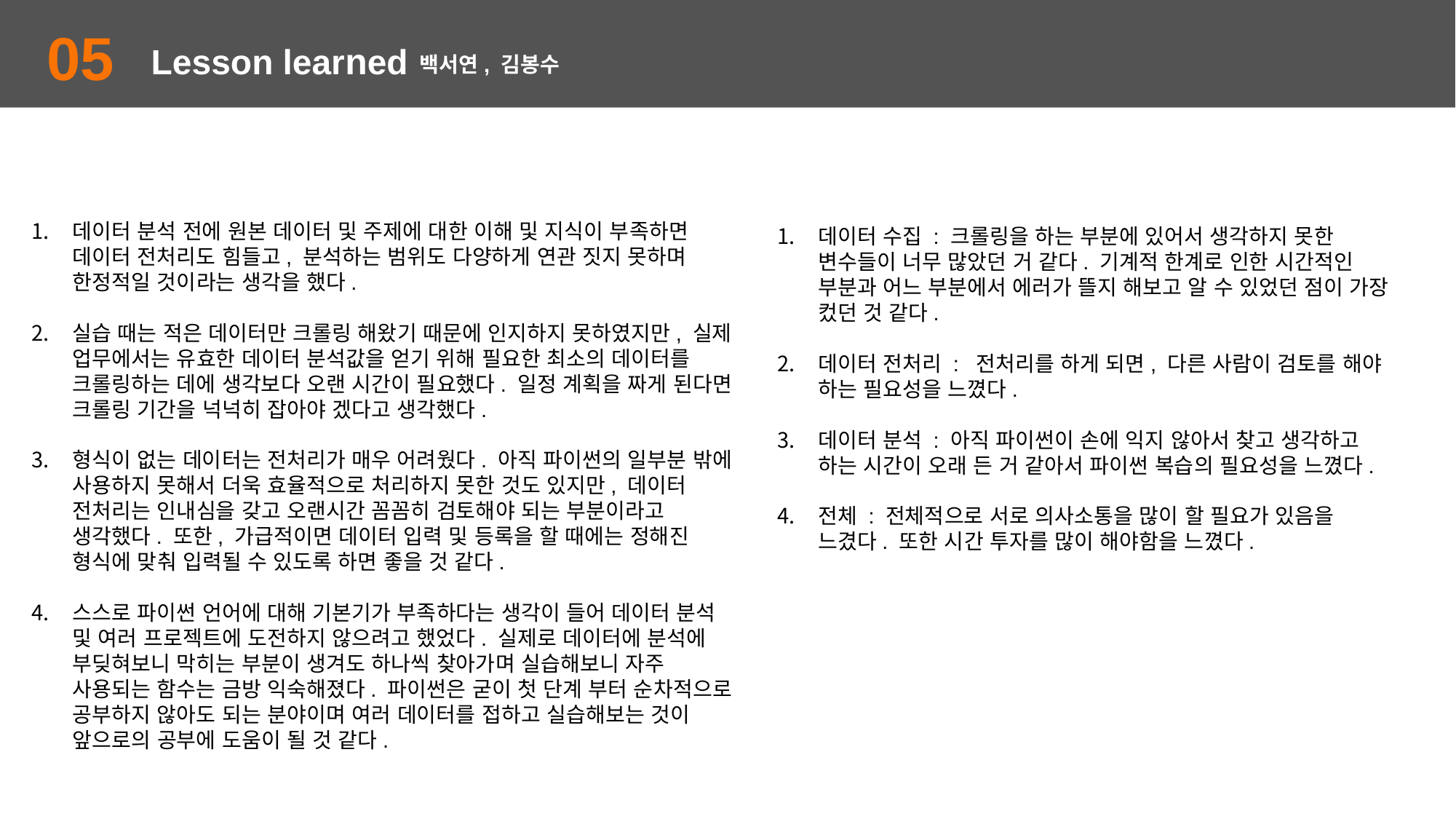

05
Lesson learned
백서연, 김봉수

데이터 분석 전에 원본 데이터 및 주제에 대한 이해 및 지식이 부족하면 데이터 전처리도 힘들고, 분석하는 범위도 다양하게 연관 짓지 못하며 한정적일 것이라는 생각을 했다.

실습 때는 적은 데이터만 크롤링 해왔기 때문에 인지하지 못하였지만, 실제 업무에서는 유효한 데이터 분석값을 얻기 위해 필요한 최소의 데이터를 크롤링하는 데에 생각보다 오랜 시간이 필요했다. 일정 계획을 짜게 된다면 크롤링 기간을 넉넉히 잡아야 겠다고 생각했다.

형식이 없는 데이터는 전처리가 매우 어려웠다. 아직 파이썬의 일부분 밖에 사용하지 못해서 더욱 효율적으로 처리하지 못한 것도 있지만, 데이터 전처리는 인내심을 갖고 오랜시간 꼼꼼히 검토해야 되는 부분이라고 생각했다. 또한, 가급적이면 데이터 입력 및 등록을 할 때에는 정해진 형식에 맞춰 입력될 수 있도록 하면 좋을 것 같다.

스스로 파이썬 언어에 대해 기본기가 부족하다는 생각이 들어 데이터 분석 및 여러 프로젝트에 도전하지 않으려고 했었다. 실제로 데이터에 분석에 부딪혀보니 막히는 부분이 생겨도 하나씩 찾아가며 실습해보니 자주 사용되는 함수는 금방 익숙해졌다. 파이썬은 굳이 첫 단계 부터 순차적으로 공부하지 않아도 되는 분야이며 여러 데이터를 접하고 실습해보는 것이 앞으로의 공부에 도움이 될 것 같다.
데이터 수집 : 크롤링을 하는 부분에 있어서 생각하지 못한 변수들이 너무 많았던 거 같다. 기계적 한계로 인한 시간적인 부분과 어느 부분에서 에러가 뜰지 해보고 알 수 있었던 점이 가장 컸던 것 같다.

데이터 전처리 :  전처리를 하게 되면, 다른 사람이 검토를 해야 하는 필요성을 느꼈다.

데이터 분석 : 아직 파이썬이 손에 익지 않아서 찾고 생각하고 하는 시간이 오래 든 거 같아서 파이썬 복습의 필요성을 느꼈다.

전체 : 전체적으로 서로 의사소통을 많이 할 필요가 있음을 느겼다. 또한 시간 투자를 많이 해야함을 느꼈다.